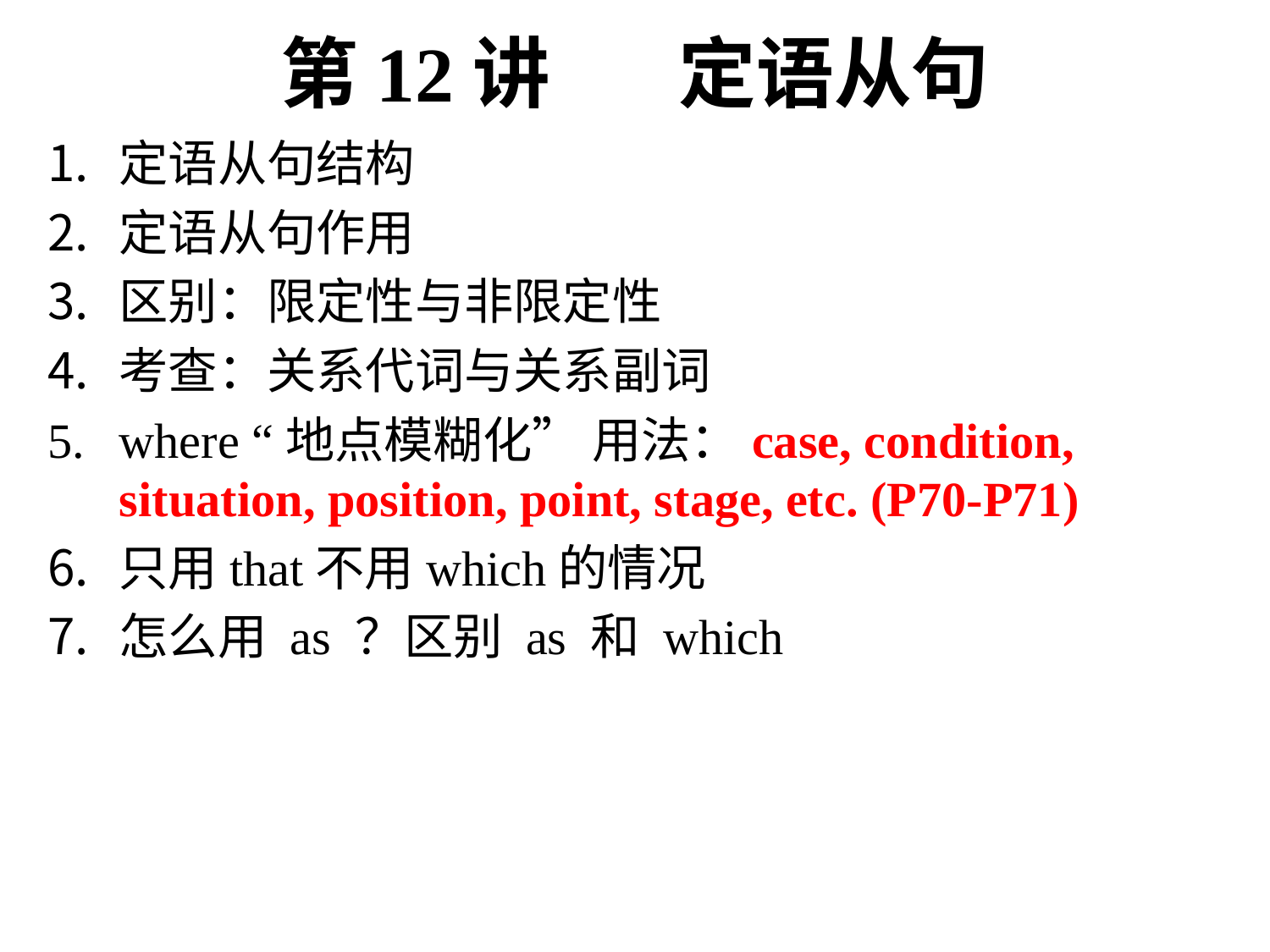

# 第12讲	 定语从句
定语从句结构
定语从句作用
区别：限定性与非限定性
考查：关系代词与关系副词
where “地点模糊化” 用法：case, condition, situation, position, point, stage, etc. (P70-P71)
只用that不用which的情况
怎么用 as ？区别 as 和 which